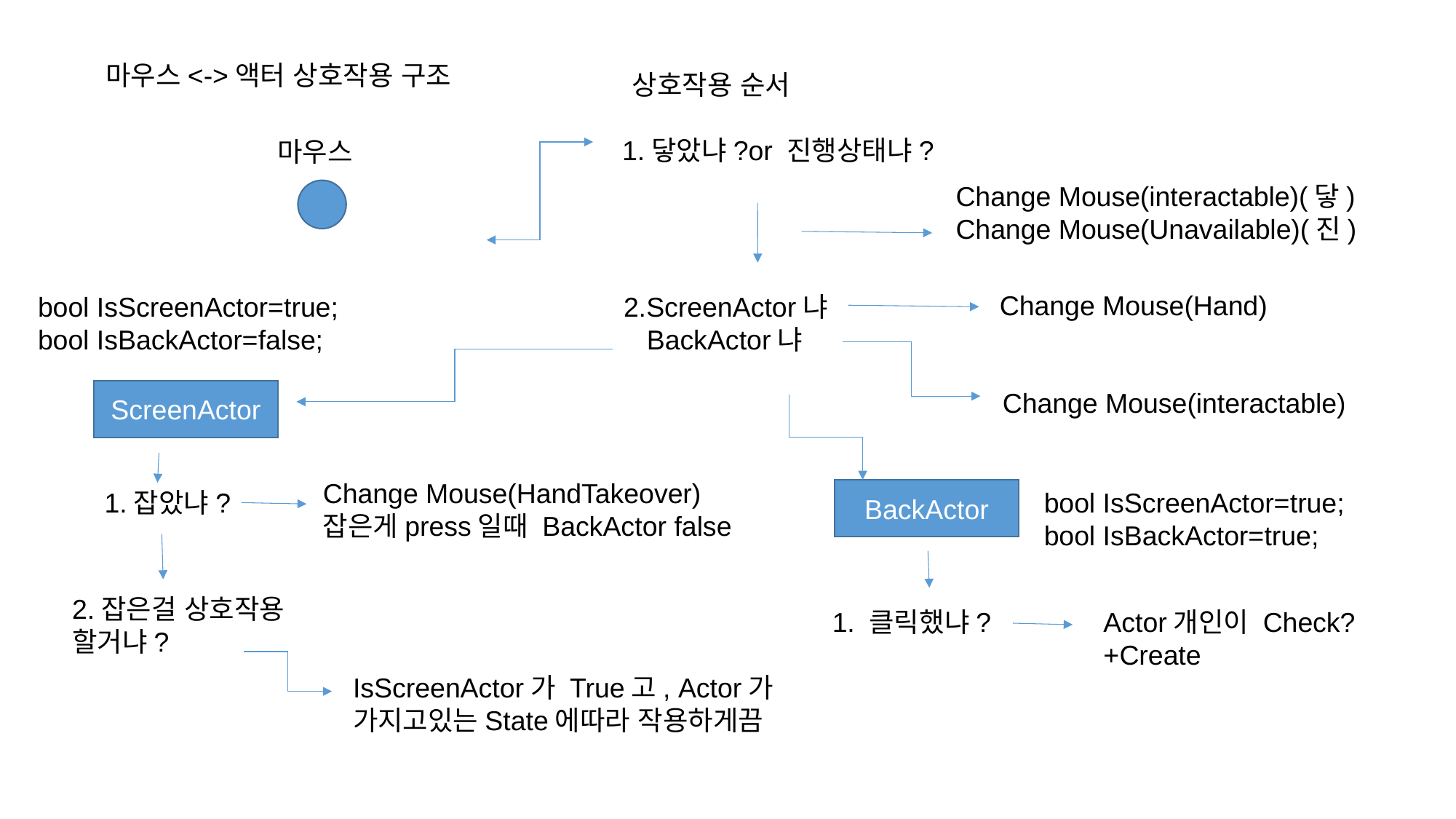

마우스<->액터 상호작용 구조
상호작용 순서
1.닿았냐?or 진행상태냐?
마우스
Change Mouse(interactable)(닿)
Change Mouse(Unavailable)(진)

Change Mouse(Hand)
2.ScreenActor냐
   BackActor냐
bool IsScreenActor=true;
bool IsBackActor=false;
ScreenActor
Change Mouse(interactable)
Change Mouse(HandTakeover)
잡은게press일때 BackActor false
BackActor
1.잡았냐?
bool IsScreenActor=true;
bool IsBackActor=true;
2.잡은걸 상호작용 할거냐?
1. 클릭했냐?
Actor개인이 Check?
+Create
IsScreenActor가 True고, Actor가 가지고있는State에따라 작용하게끔